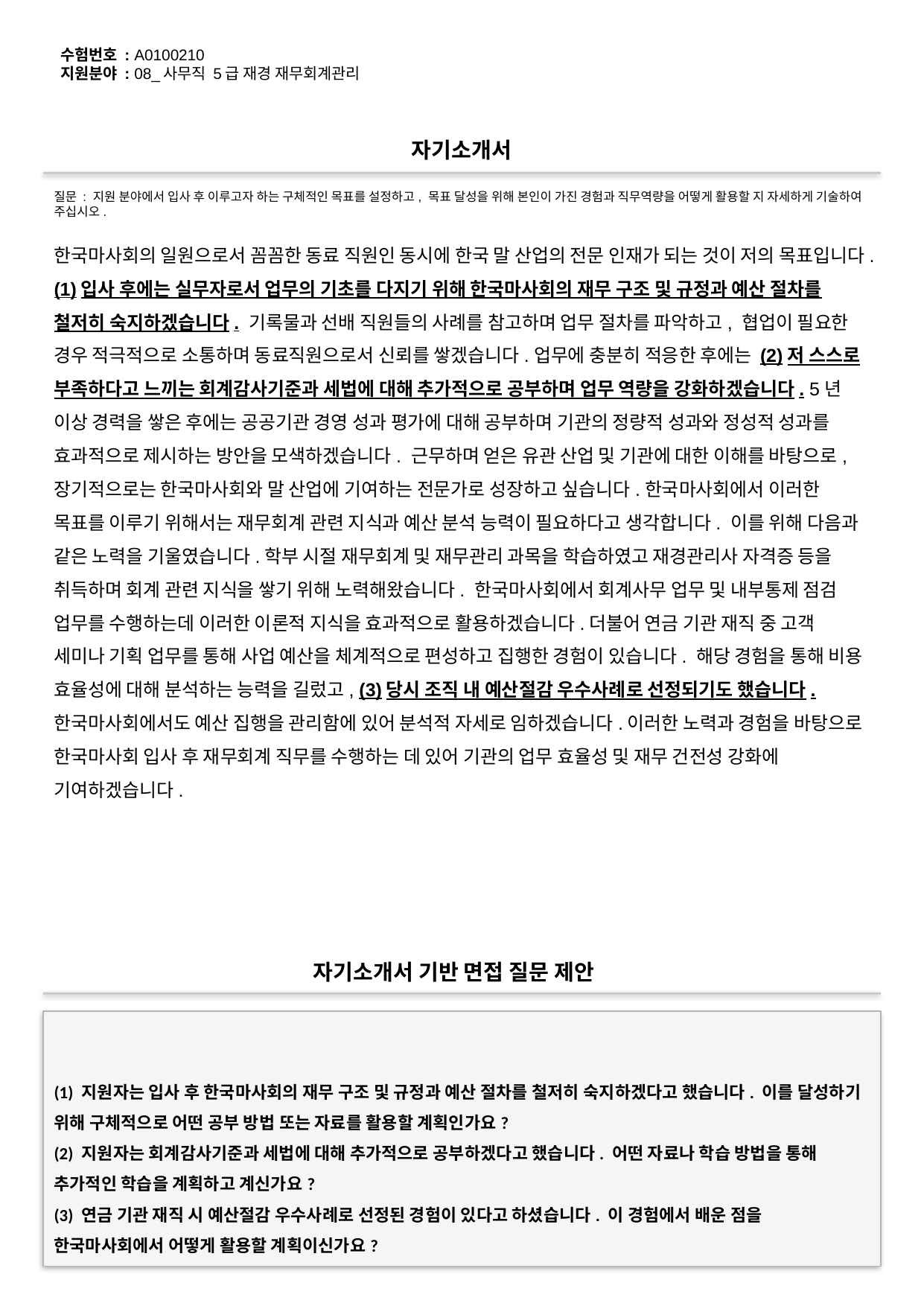

수험번호 : A0100210
지원분야 : 08_사무직 5급 재경 재무회계관리
#

자기소개서

질문 : 지원 분야에서 입사 후 이루고자 하는 구체적인 목표를 설정하고, 목표 달성을 위해 본인이 가진 경험과 직무역량을 어떻게 활용할 지 자세하게 기술하여 주십시오.

한국마사회의 일원으로서 꼼꼼한 동료 직원인 동시에 한국 말 산업의 전문 인재가 되는 것이 저의 목표입니다.(1)입사 후에는 실무자로서 업무의 기초를 다지기 위해 한국마사회의 재무 구조 및 규정과 예산 절차를 철저히 숙지하겠습니다. 기록물과 선배 직원들의 사례를 참고하며 업무 절차를 파악하고, 협업이 필요한 경우 적극적으로 소통하며 동료직원으로서 신뢰를 쌓겠습니다.업무에 충분히 적응한 후에는 (2)저 스스로 부족하다고 느끼는 회계감사기준과 세법에 대해 추가적으로 공부하며 업무 역량을 강화하겠습니다. 5년 이상 경력을 쌓은 후에는 공공기관 경영 성과 평가에 대해 공부하며 기관의 정량적 성과와 정성적 성과를 효과적으로 제시하는 방안을 모색하겠습니다. 근무하며 얻은 유관 산업 및 기관에 대한 이해를 바탕으로, 장기적으로는 한국마사회와 말 산업에 기여하는 전문가로 성장하고 싶습니다.한국마사회에서 이러한 목표를 이루기 위해서는 재무회계 관련 지식과 예산 분석 능력이 필요하다고 생각합니다. 이를 위해 다음과 같은 노력을 기울였습니다.학부 시절 재무회계 및 재무관리 과목을 학습하였고 재경관리사 자격증 등을 취득하며 회계 관련 지식을 쌓기 위해 노력해왔습니다. 한국마사회에서 회계사무 업무 및 내부통제 점검 업무를 수행하는데 이러한 이론적 지식을 효과적으로 활용하겠습니다.더불어 연금 기관 재직 중 고객 세미나 기획 업무를 통해 사업 예산을 체계적으로 편성하고 집행한 경험이 있습니다. 해당 경험을 통해 비용 효율성에 대해 분석하는 능력을 길렀고, (3)당시 조직 내 예산절감 우수사례로 선정되기도 했습니다. 한국마사회에서도 예산 집행을 관리함에 있어 분석적 자세로 임하겠습니다.이러한 노력과 경험을 바탕으로 한국마사회 입사 후 재무회계 직무를 수행하는 데 있어 기관의 업무 효율성 및 재무 건전성 강화에 기여하겠습니다.

자기소개서 기반 면접 질문 제안

(1) 지원자는 입사 후 한국마사회의 재무 구조 및 규정과 예산 절차를 철저히 숙지하겠다고 했습니다. 이를 달성하기 위해 구체적으로 어떤 공부 방법 또는 자료를 활용할 계획인가요?
(2) 지원자는 회계감사기준과 세법에 대해 추가적으로 공부하겠다고 했습니다. 어떤 자료나 학습 방법을 통해 추가적인 학습을 계획하고 계신가요?
(3) 연금 기관 재직 시 예산절감 우수사례로 선정된 경험이 있다고 하셨습니다. 이 경험에서 배운 점을 한국마사회에서 어떻게 활용할 계획이신가요?